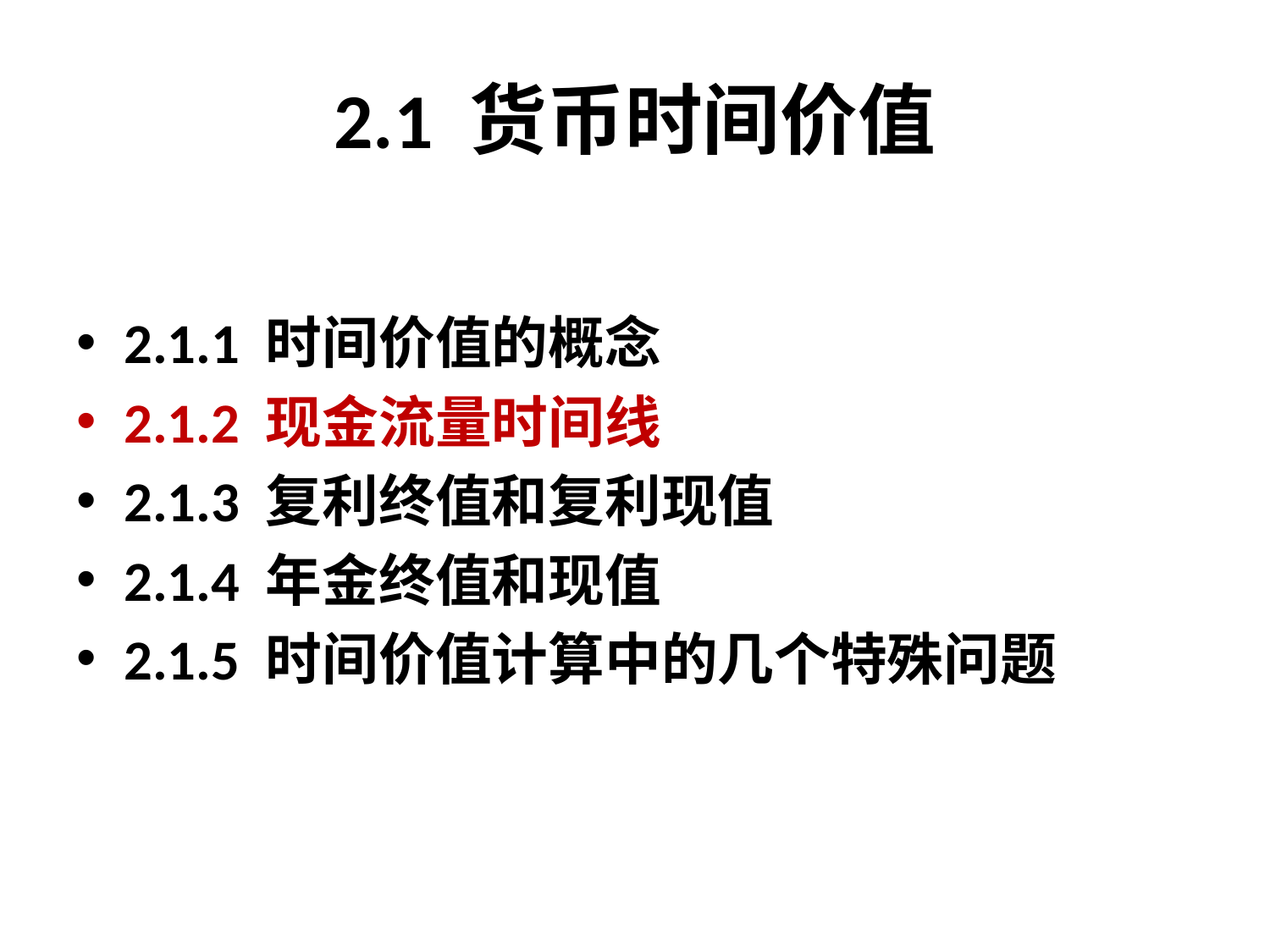

# 2.1 货币时间价值

2.1.1 时间价值的概念
2.1.2 现金流量时间线
2.1.3 复利终值和复利现值
2.1.4 年金终值和现值
2.1.5 时间价值计算中的几个特殊问题